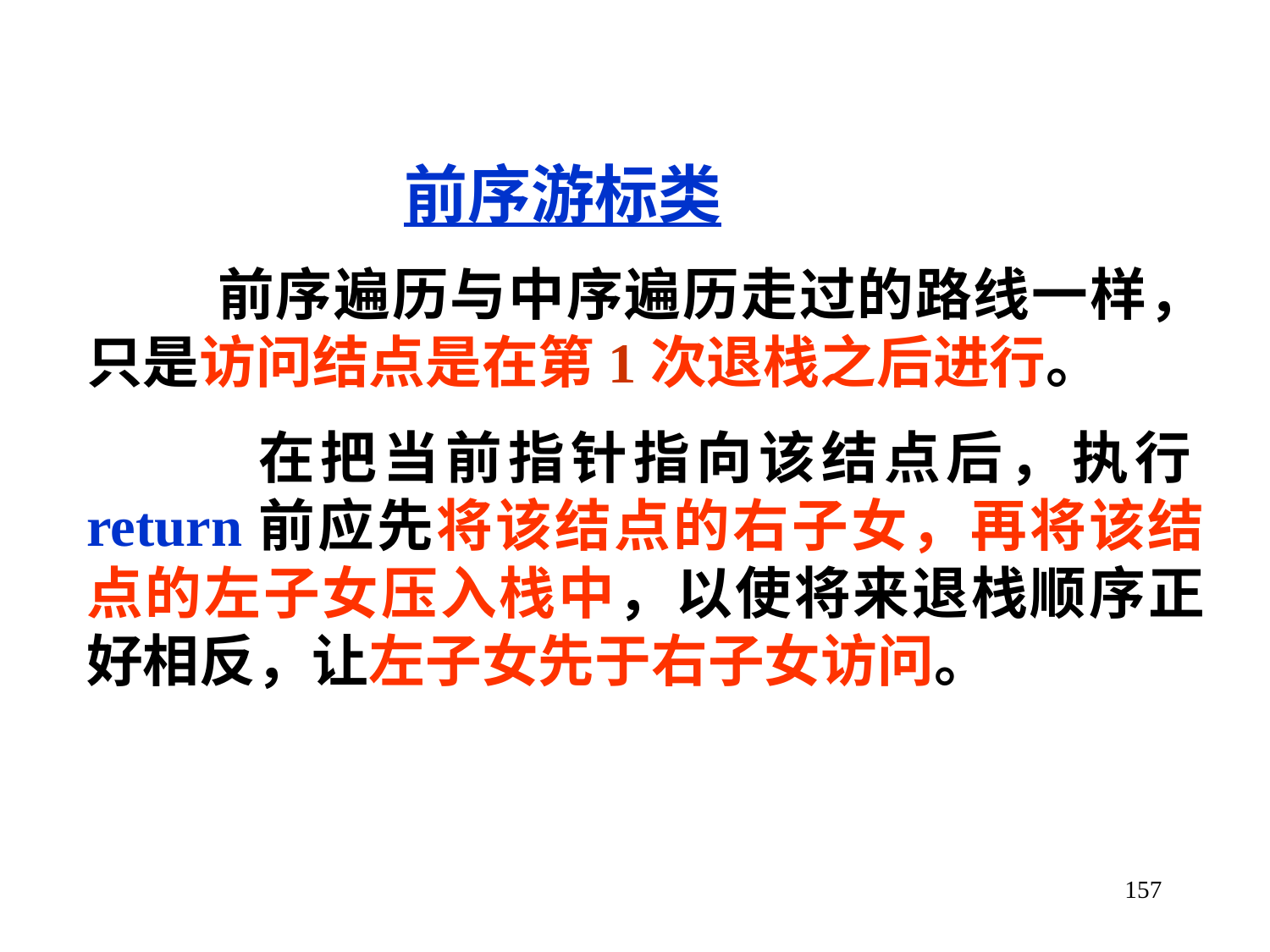

前序游标类
        前序遍历与中序遍历走过的路线一样，只是访问结点是在第1次退栈之后进行。
        在把当前指针指向该结点后，执行return前应先将该结点的右子女，再将该结点的左子女压入栈中，以使将来退栈顺序正好相反，让左子女先于右子女访问。
157